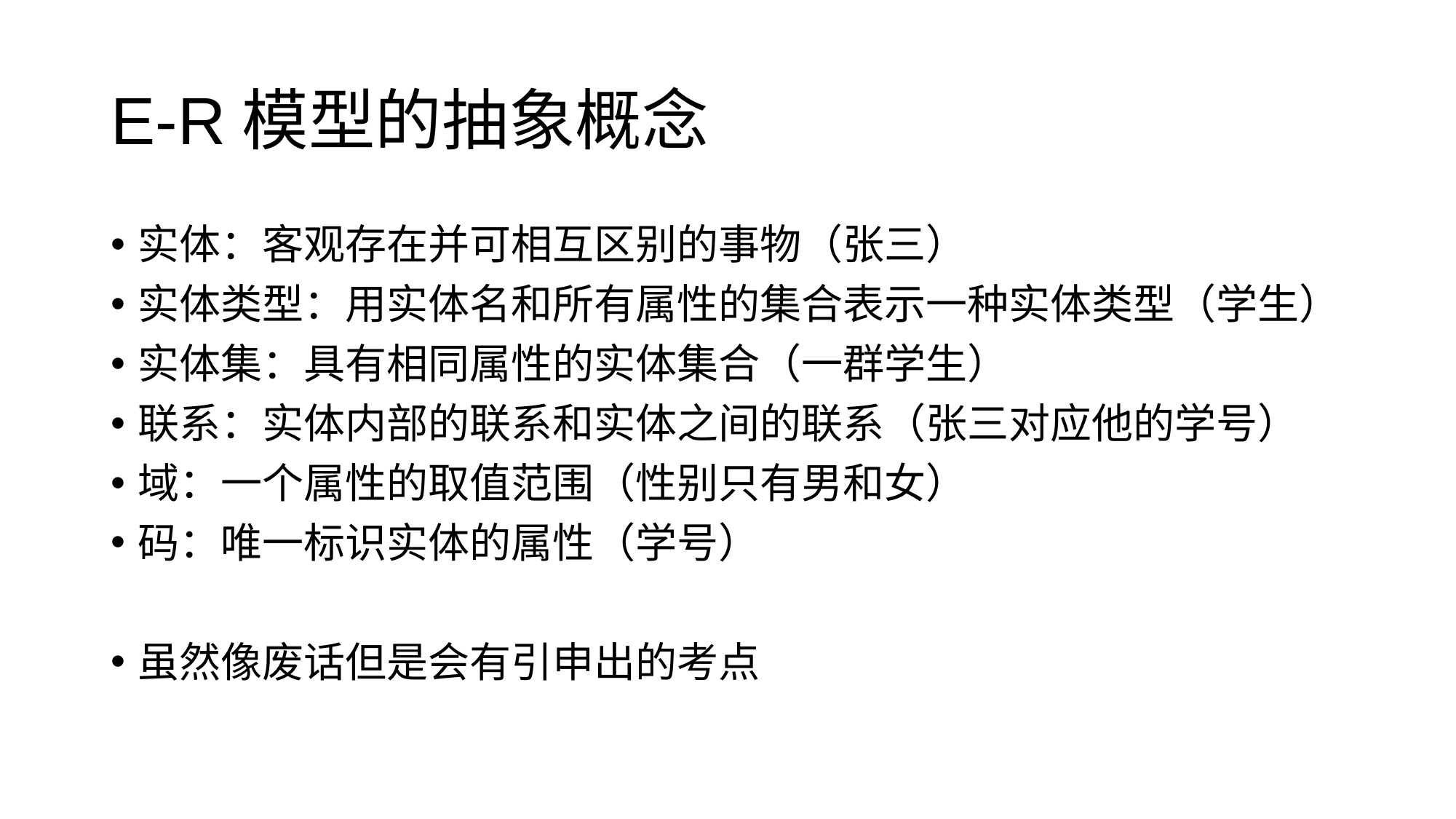

# E-R模型的抽象概念
实体：客观存在并可相互区别的事物（张三）
实体类型：用实体名和所有属性的集合表示一种实体类型（学生）
实体集：具有相同属性的实体集合（一群学生）
联系：实体内部的联系和实体之间的联系（张三对应他的学号）
域：一个属性的取值范围（性别只有男和女）
码：唯一标识实体的属性（学号）

虽然像废话但是会有引申出的考点